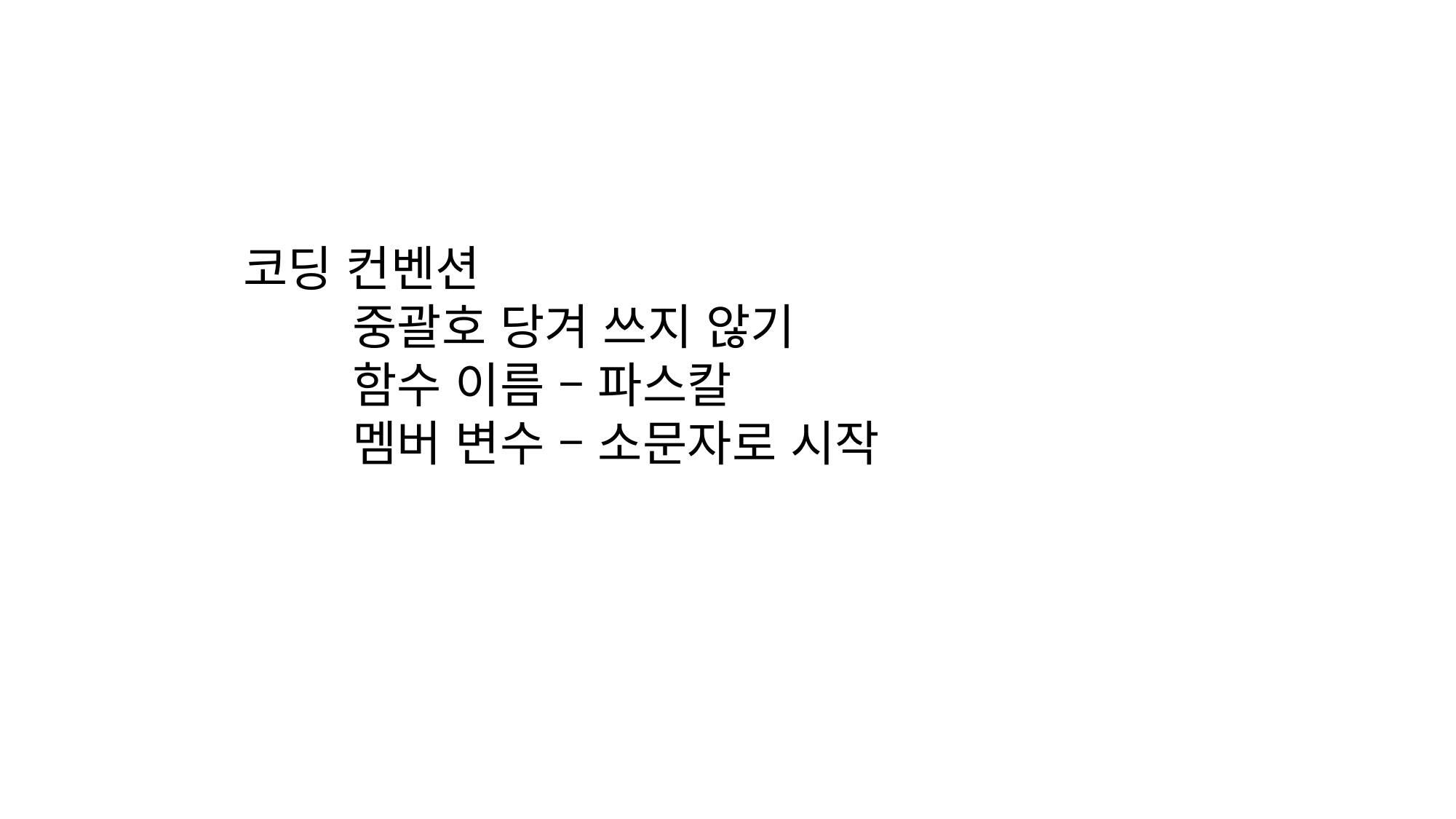

코딩 컨벤션
	중괄호 당겨 쓰지 않기
	함수 이름 – 파스칼
	멤버 변수 – 소문자로 시작